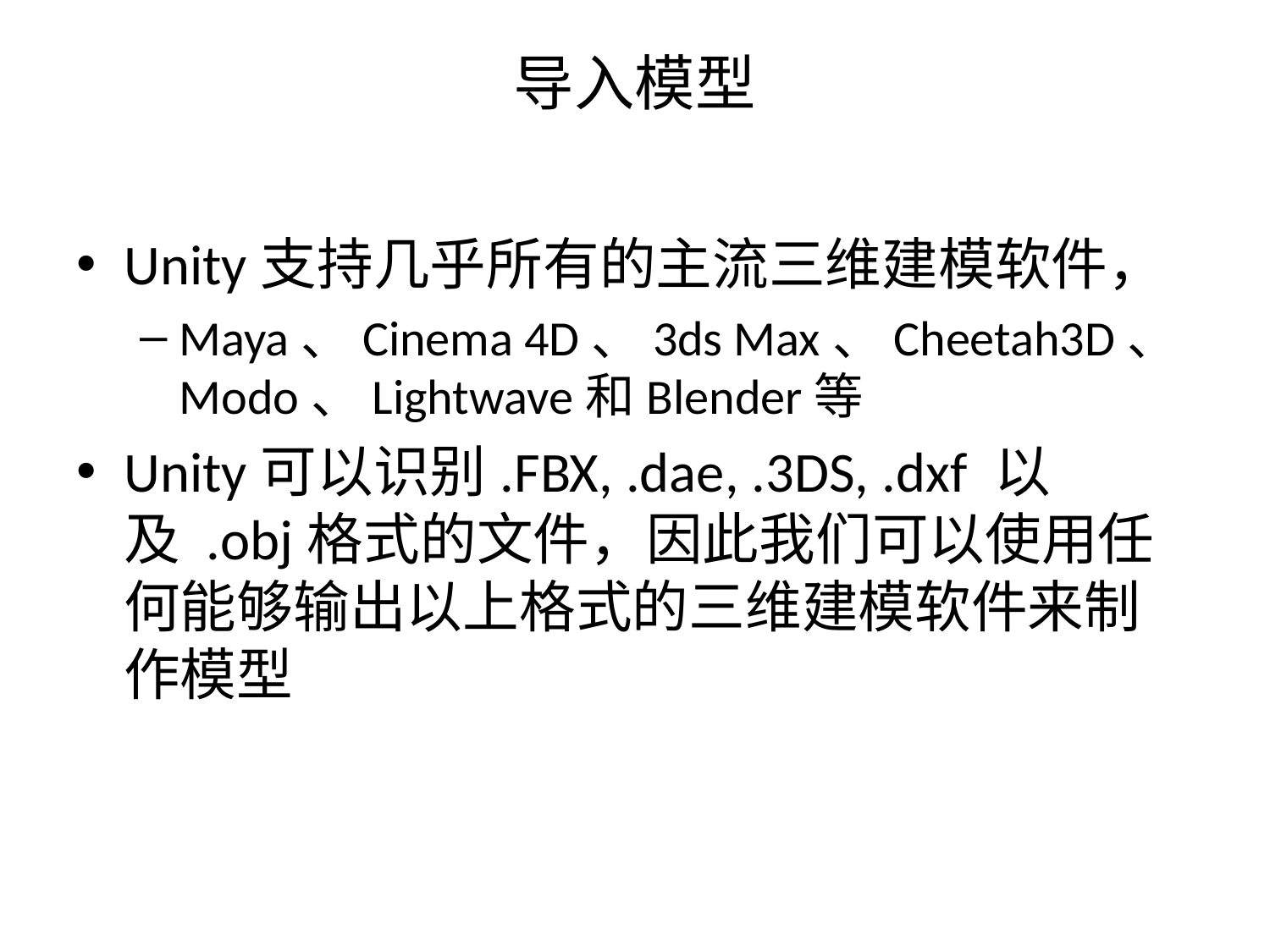

# 导入模型
Unity支持几乎所有的主流三维建模软件，
Maya、Cinema 4D、3ds Max、Cheetah3D、Modo、Lightwave和Blender等
Unity可以识别.FBX, .dae, .3DS, .dxf 以及 .obj格式的文件，因此我们可以使用任何能够输出以上格式的三维建模软件来制作模型